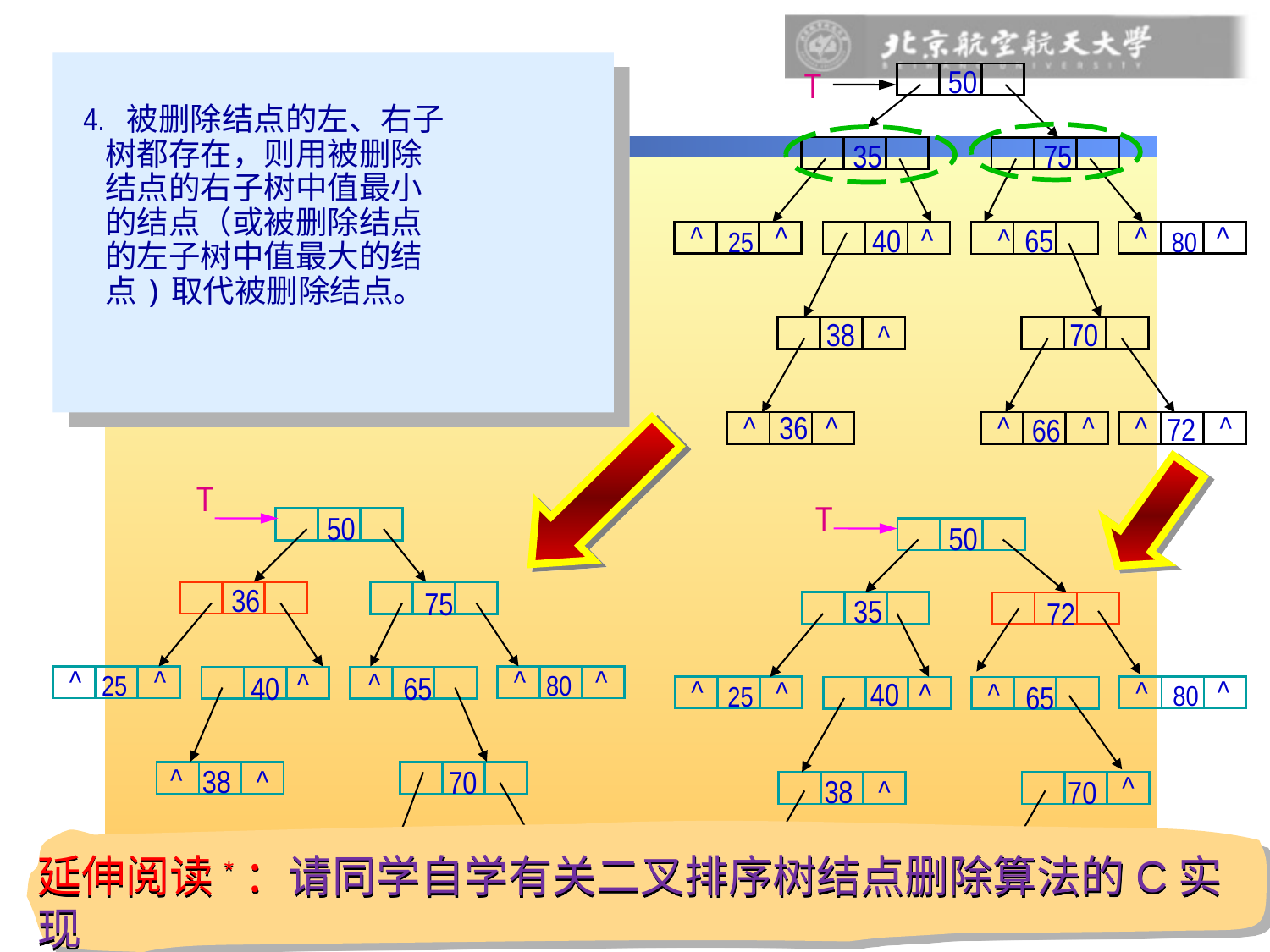

4.  被删除结点的左、右子
   树都存在，则用被删除
   结点的右子树中值最小
   的结点（或被删除结点
   的左子树中值最大的结
   点)取代被删除结点。

50
T

75
35

^
^
^
^

25
80
^
^
40
65

38
70
^

^
36
^
^
^
^
^
72
66

T

50

35

72

^
^
^

^

80
25
40
^
^

65

^

38
^

70

^
^
^
^
36
66

T

50

36

75

^
^

^
^

25
80
^
^

40
65

^

38
^

70

^
^
^
^
66
72

延伸阅读*：请同学自学有关二叉排序树结点删除算法的C实现